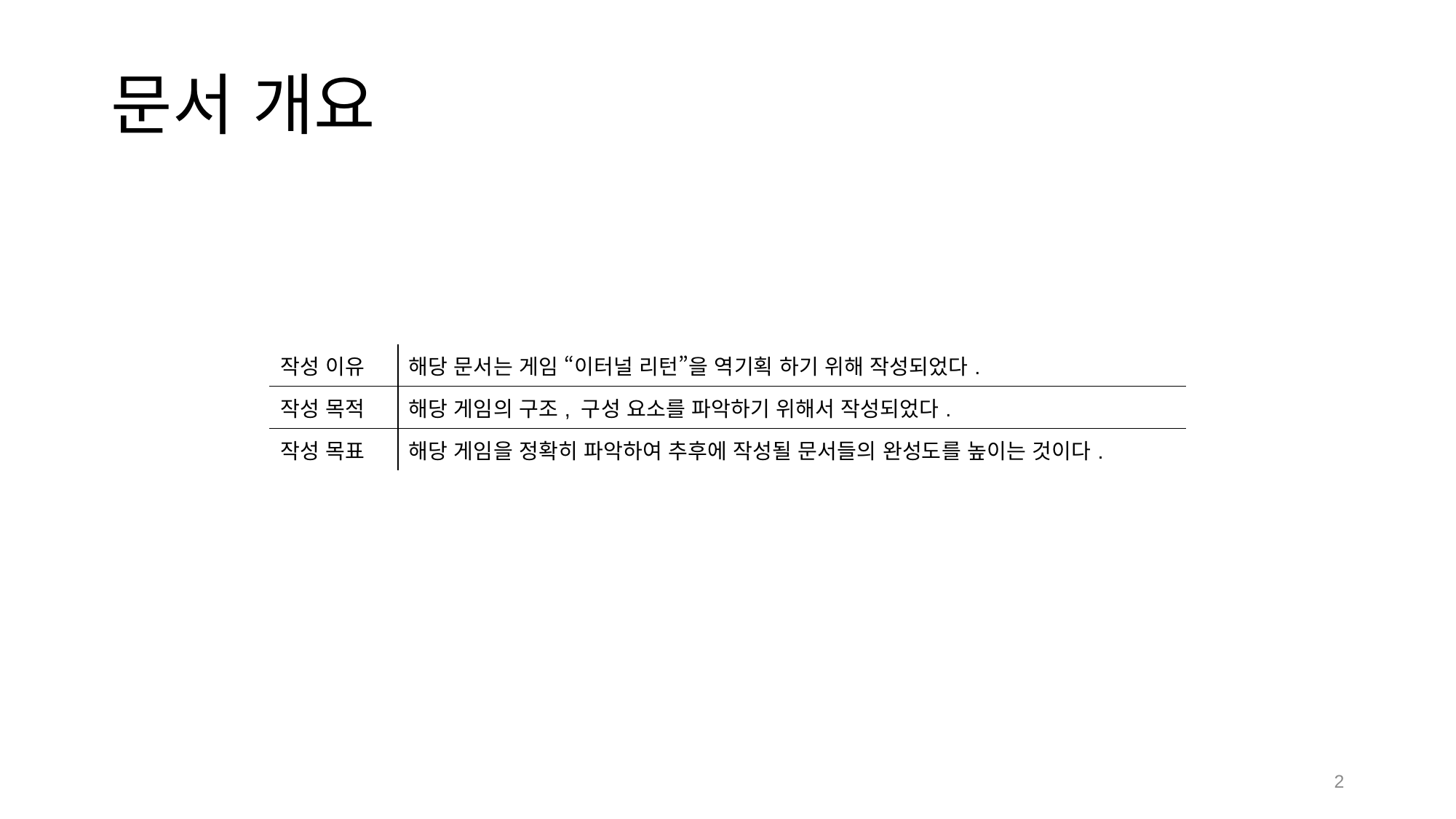

# 문서 개요
| 작성 이유 | 해당 문서는 게임 “이터널 리턴”을 역기획 하기 위해 작성되었다. |
| --- | --- |
| 작성 목적 | 해당 게임의 구조, 구성 요소를 파악하기 위해서 작성되었다. |
| 작성 목표 | 해당 게임을 정확히 파악하여 추후에 작성될 문서들의 완성도를 높이는 것이다. |
2